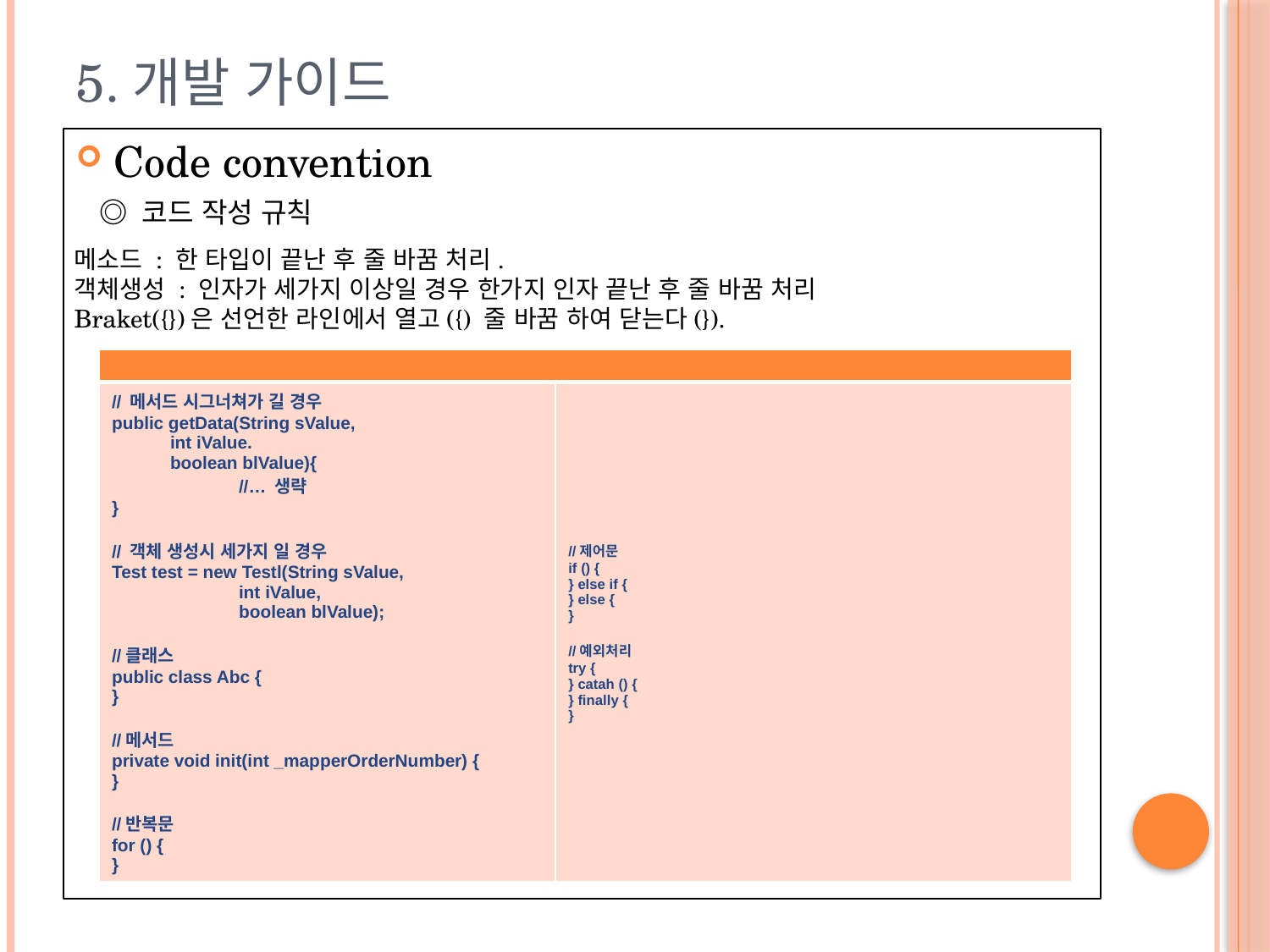

# 5.개발 가이드
Code convention
◎ 코드 작성 규칙
메소드 : 한 타입이 끝난 후 줄 바꿈 처리.
객체생성 : 인자가 세가지 이상일 경우 한가지 인자 끝난 후 줄 바꿈 처리
Braket({})은 선언한 라인에서 열고({) 줄 바꿈 하여 닫는다(}).
|  |  |
| --- | --- |
| // 메서드 시그너쳐가 길 경우 public getData(String sValue, int iValue. boolean blValue){ //… 생략 } // 객체 생성시 세가지 일 경우 Test test = new Testl(String sValue, int iValue, boolean blValue); //클래스 public class Abc { } //메서드 private void init(int \_mapperOrderNumber) { } //반복문 for () { } | //제어문 if () { } else if { } else { } //예외처리 try { } catah () { } finally { } |